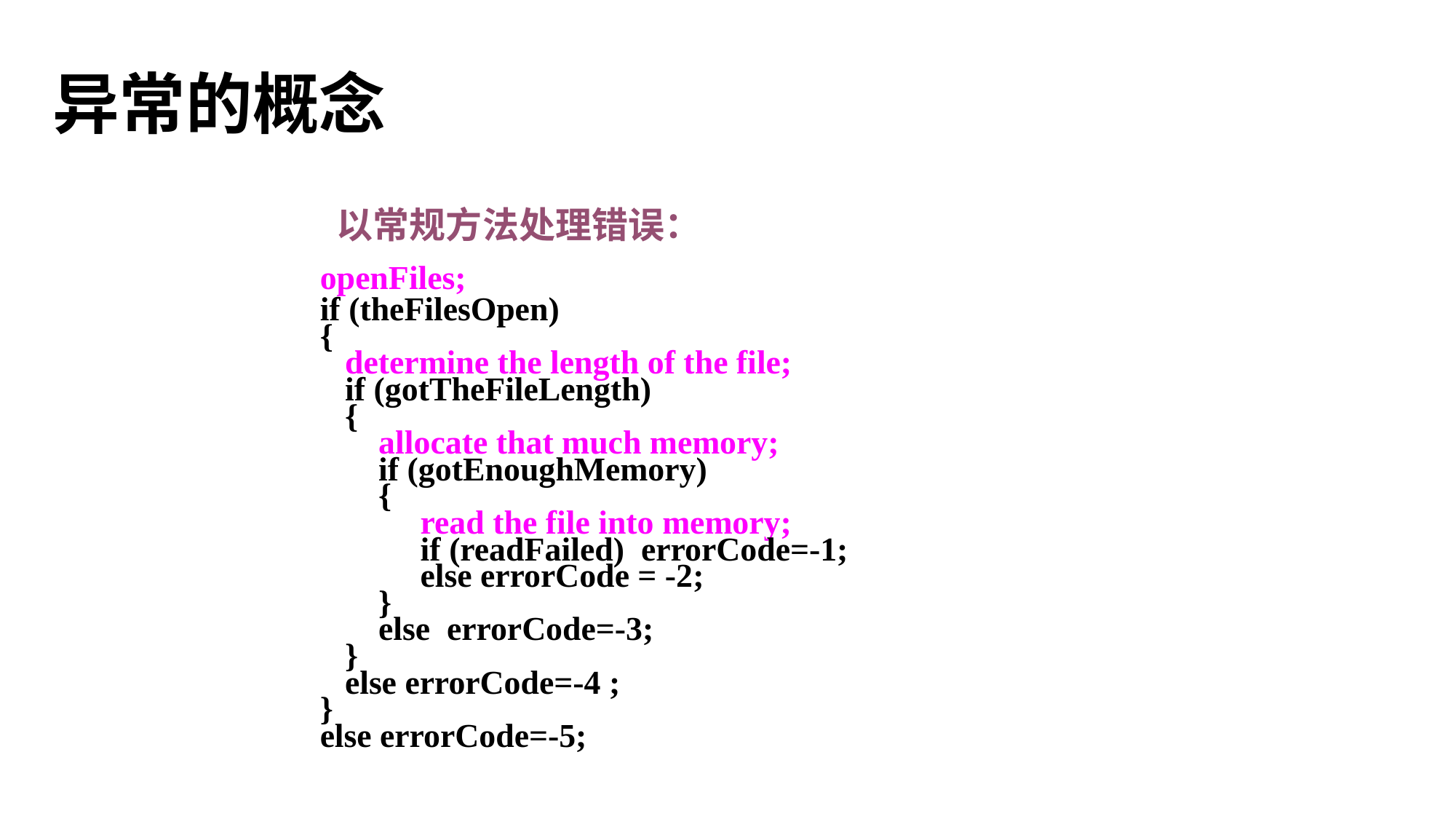

异常的概念
 以常规方法处理错误：
openFiles;
if (theFilesOpen)
{
   determine the length of the file;
   if (gotTheFileLength)
   {
       allocate that much memory;
       if (gotEnoughMemory)
       {
            read the file into memory;
            if (readFailed)  errorCode=-1;
            else errorCode = -2;
       }
       else  errorCode=-3;
   }
   else errorCode=-4 ;
}
else errorCode=-5;